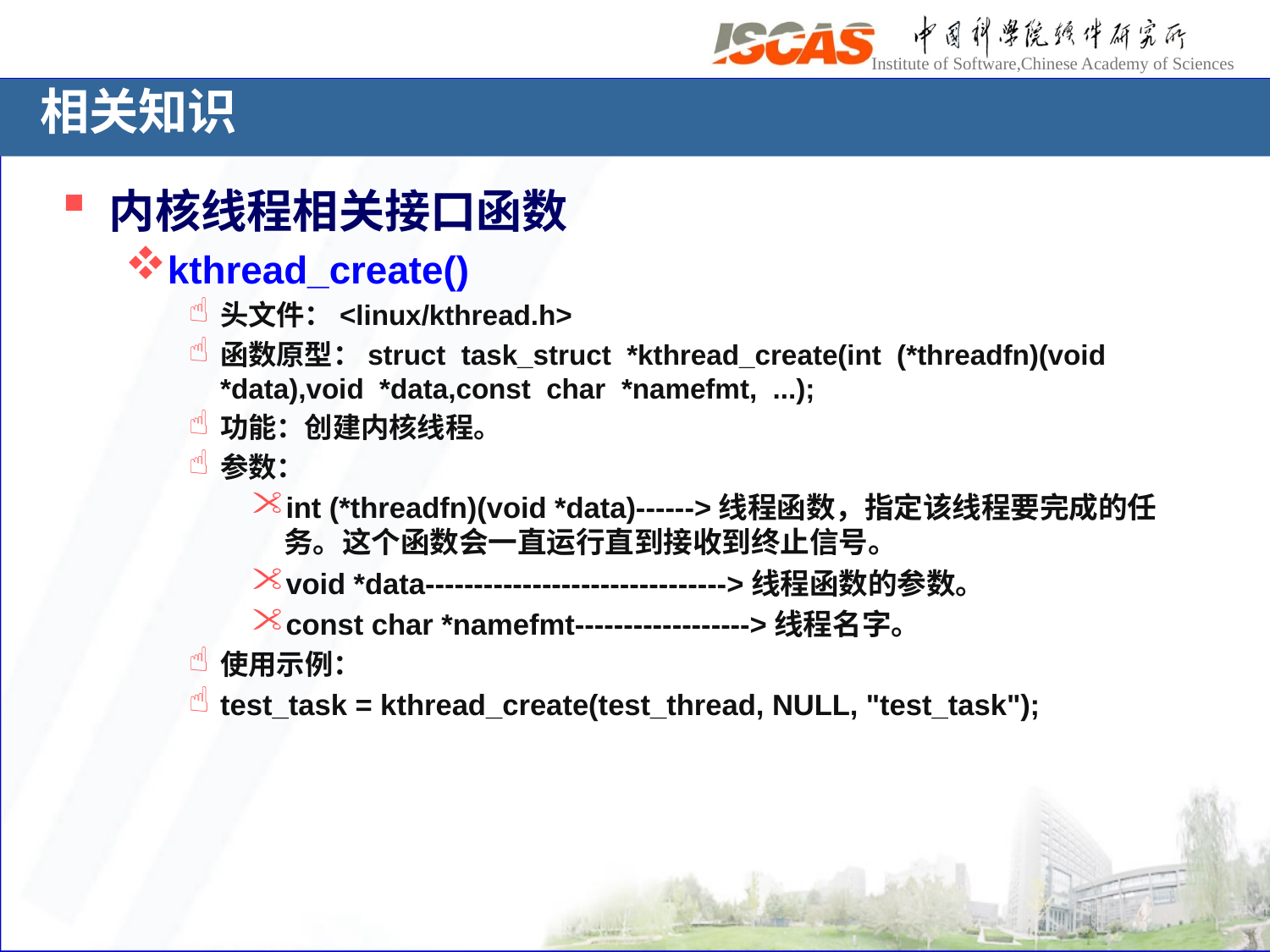

# 相关知识
内核线程相关接口函数
kthread_create()
头文件：<linux/kthread.h>
函数原型：struct  task_struct  *kthread_create(int  (*threadfn)(void  *data),void  *data,const  char  *namefmt,  ...);
功能：创建内核线程。
参数：
int (*threadfn)(void *data)------>线程函数，指定该线程要完成的任务。这个函数会一直运行直到接收到终止信号。
void *data------------------------------->线程函数的参数。
const char *namefmt------------------>线程名字。
使用示例：
test_task = kthread_create(test_thread, NULL, "test_task");